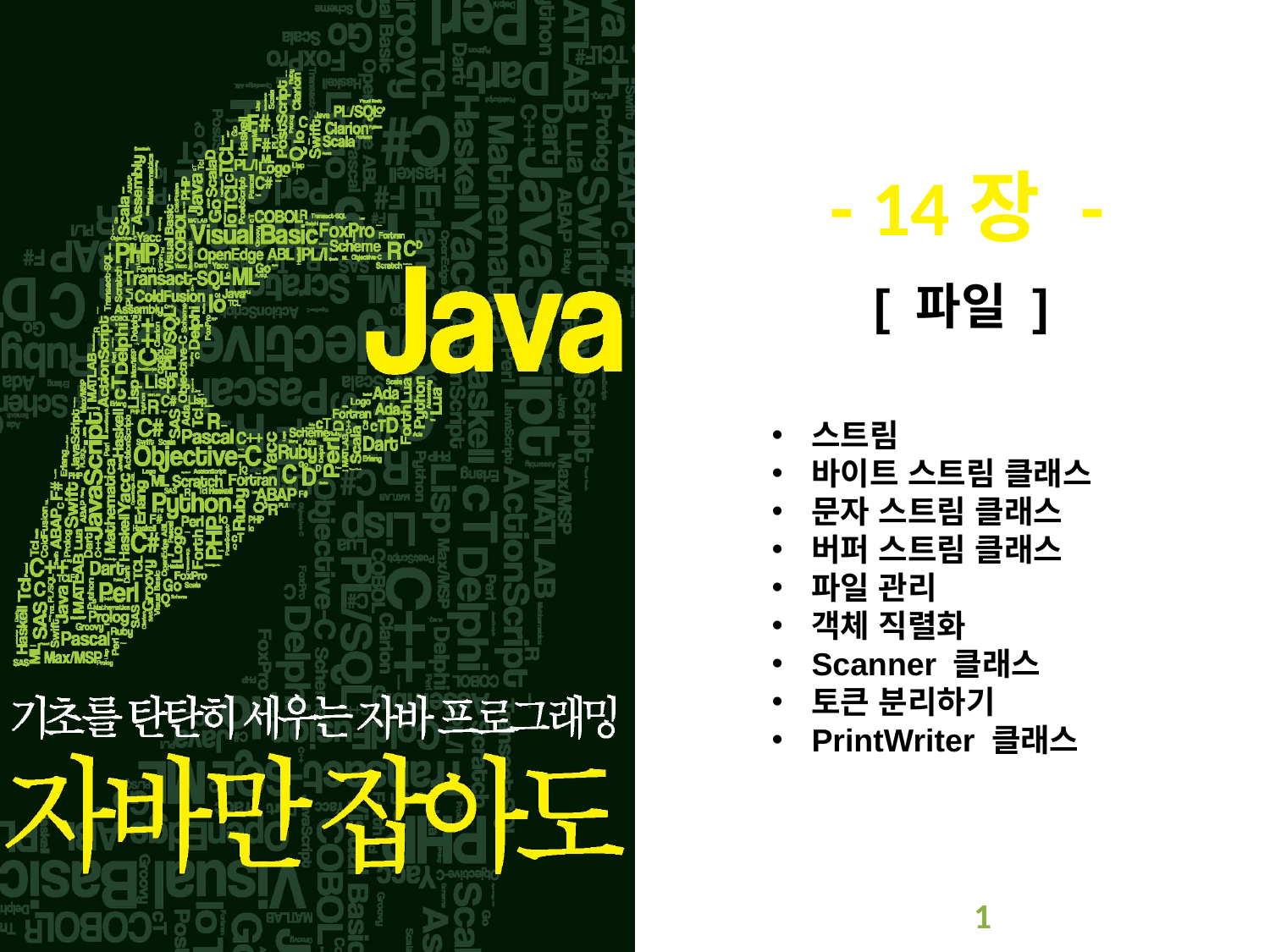

- 14장 -
[ 파일 ]
스트림
바이트 스트림 클래스
문자 스트림 클래스
버퍼 스트림 클래스
파일 관리
객체 직렬화
Scanner 클래스
토큰 분리하기
PrintWriter 클래스

1